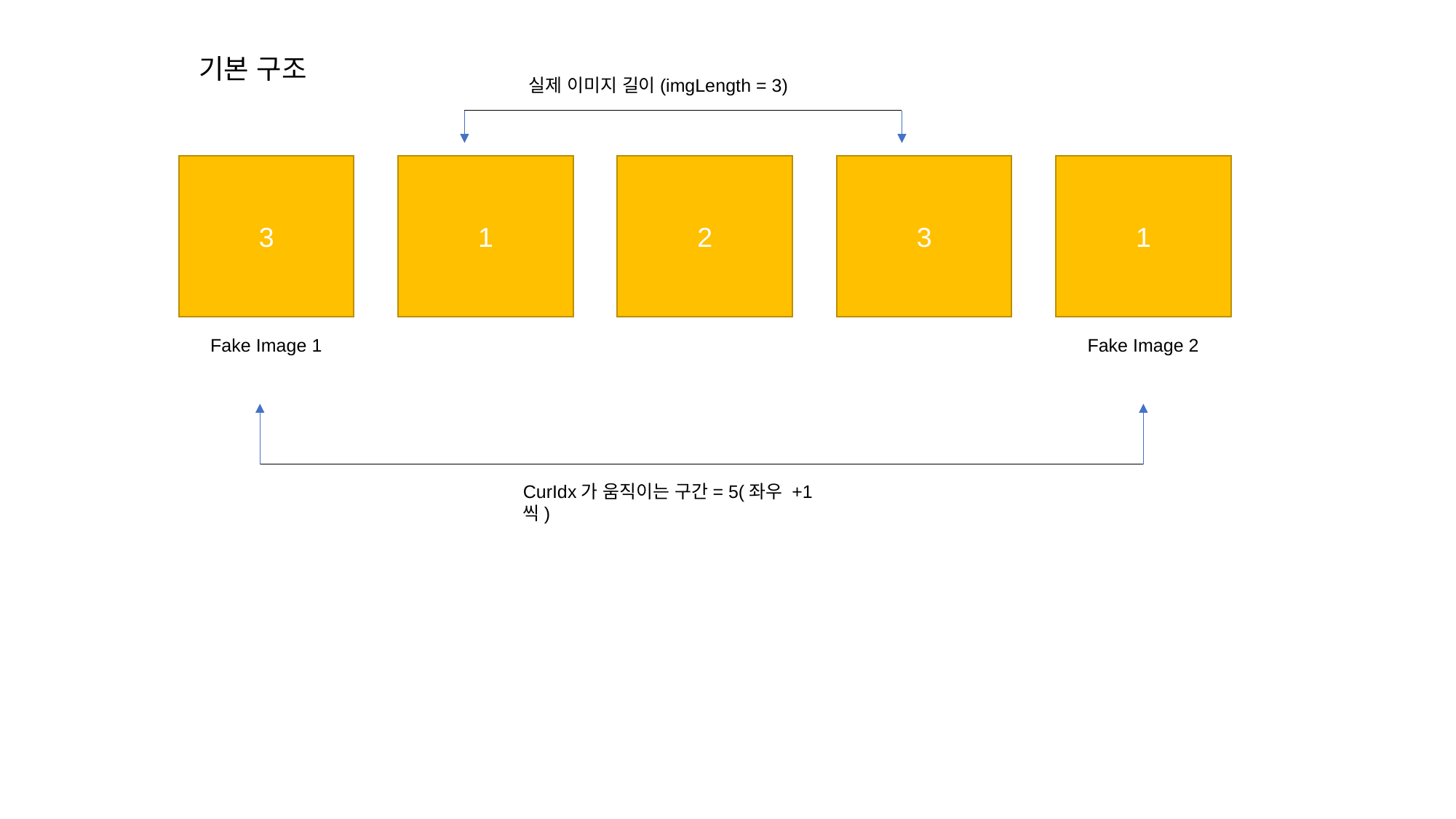

기본 구조
실제 이미지 길이(imgLength = 3)
1
3
3
2
1
Fake Image 1
Fake Image 2
CurIdx가 움직이는 구간= 5(좌우 +1씩)